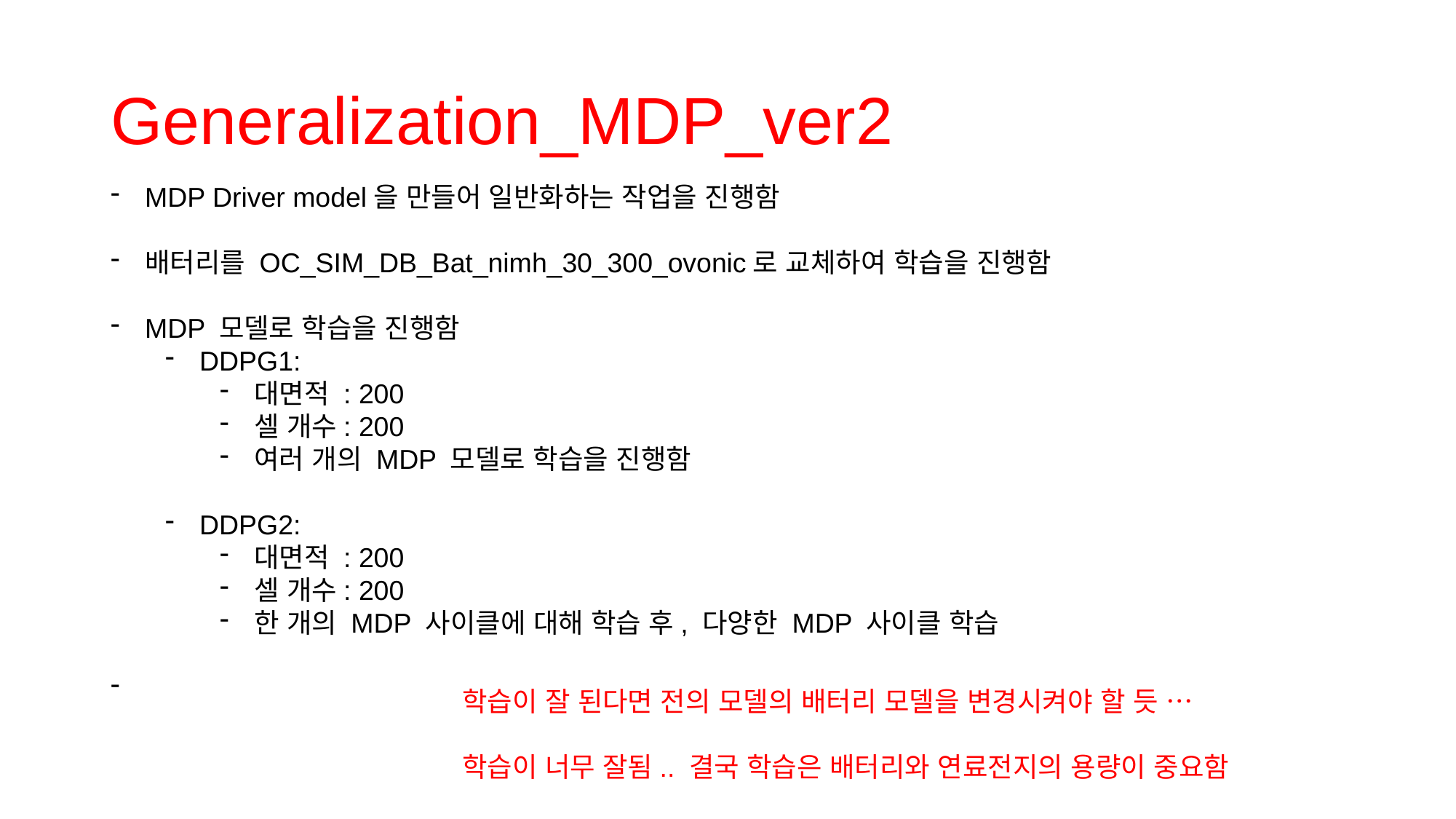

# Generalization_MDP_ver2
MDP Driver model을 만들어 일반화하는 작업을 진행함

배터리를 OC_SIM_DB_Bat_nimh_30_300_ovonic로 교체하여 학습을 진행함

MDP 모델로 학습을 진행함
DDPG1:
대면적 : 200
셀 개수: 200
여러 개의 MDP 모델로 학습을 진행함

DDPG2:
대면적 : 200
셀 개수: 200
한 개의 MDP 사이클에 대해 학습 후, 다양한 MDP 사이클 학습

학습이 잘 된다면 전의 모델의 배터리 모델을 변경시켜야 할 듯 …

학습이 너무 잘됨.. 결국 학습은 배터리와 연료전지의 용량이 중요함